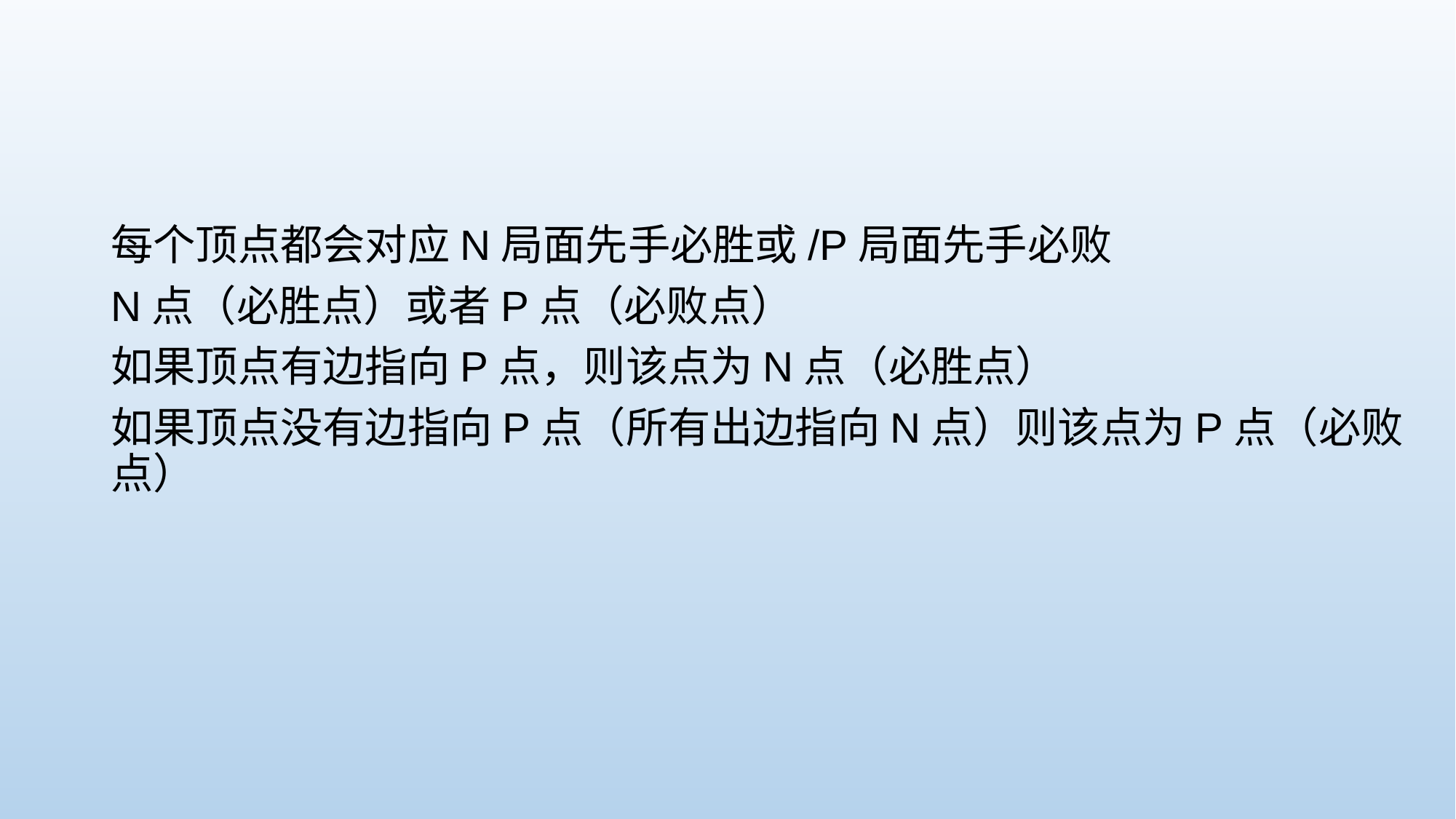

每个顶点都会对应N局面先手必胜或/P局面先手必败
N点（必胜点）或者P点（必败点）
如果顶点有边指向P点，则该点为N点（必胜点）
如果顶点没有边指向P点（所有出边指向N点）则该点为P点（必败点）